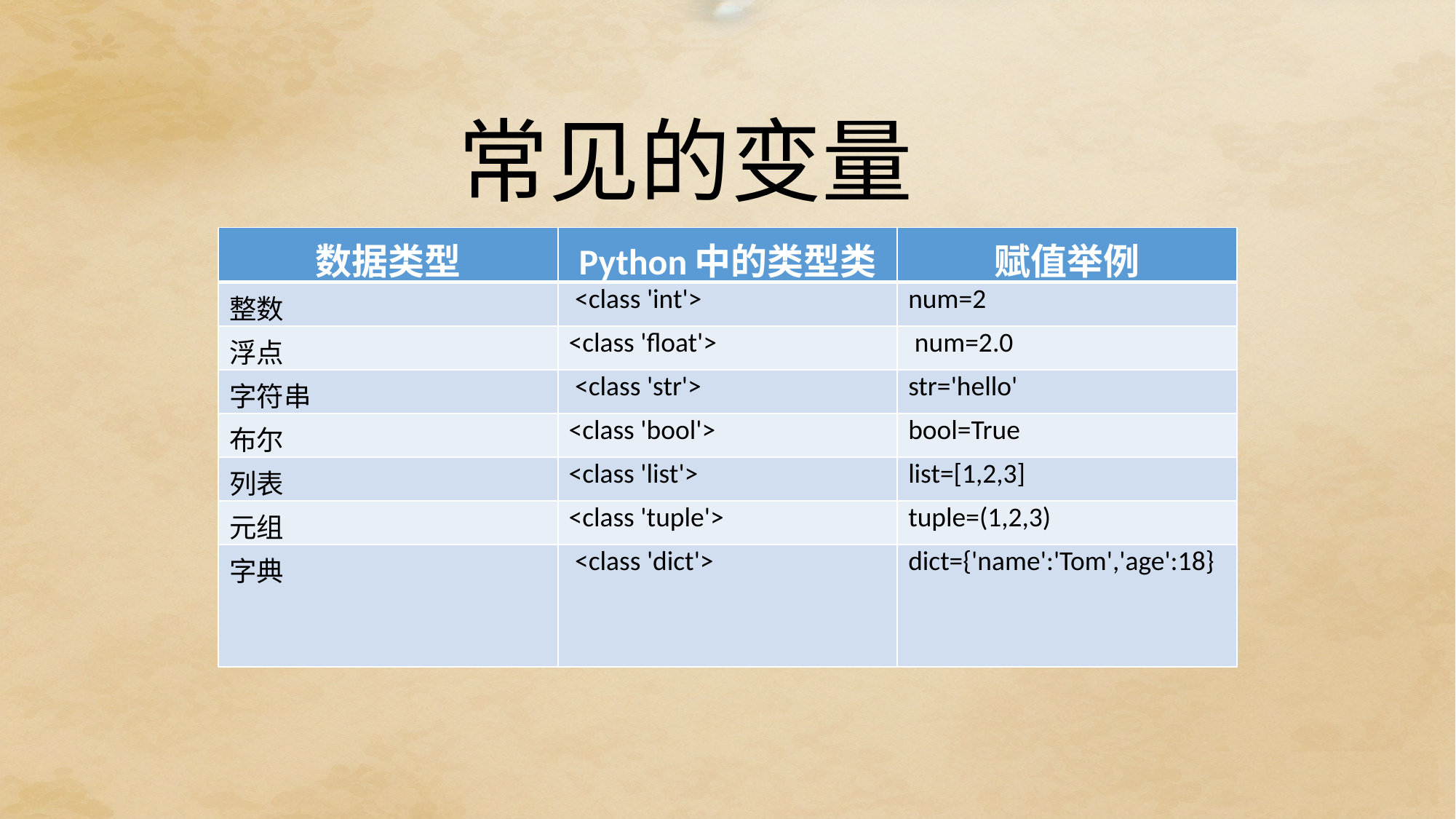

# 常见的变量
| 数据类型 | Python中的类型类 | 赋值举例 |
| --- | --- | --- |
| 整数 | <class 'int'> | num=2 |
| 浮点 | <class 'float'> | num=2.0 |
| 字符串 | <class 'str'> | str='hello' |
| 布尔 | <class 'bool'> | bool=True |
| 列表 | <class 'list'> | list=[1,2,3] |
| 元组 | <class 'tuple'> | tuple=(1,2,3) |
| 字典 | <class 'dict'> | dict={'name':'Tom','age':18} |